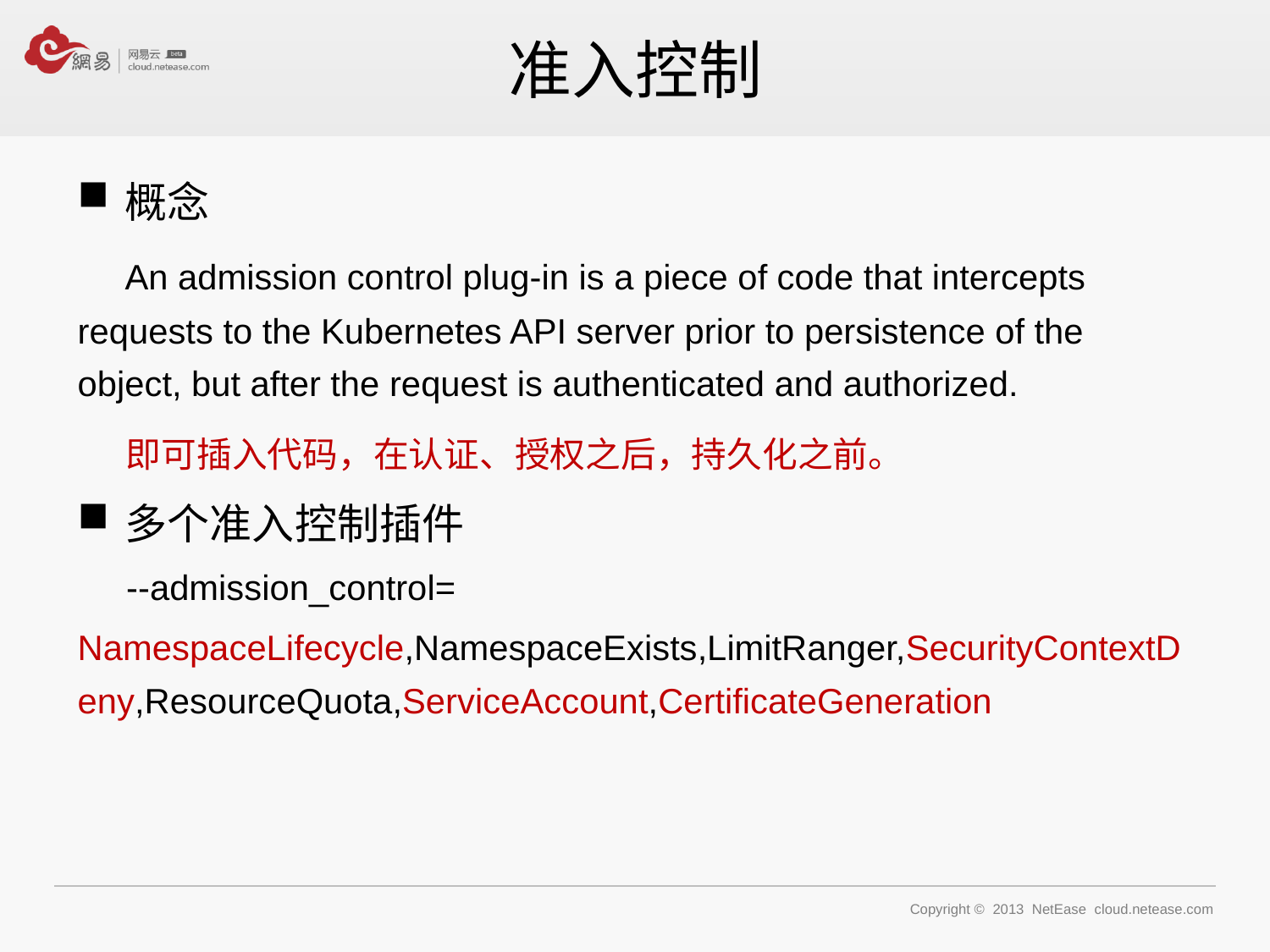

# 准入控制
概念
    An admission control plug-in is a piece of code that intercepts requests to the Kubernetes API server prior to persistence of the object, but after the request is authenticated and authorized.
    即可插入代码，在认证、授权之后，持久化之前。
多个准入控制插件
     --admission_control=
NamespaceLifecycle,NamespaceExists,LimitRanger,SecurityContextDeny,ResourceQuota,ServiceAccount,CertificateGeneration